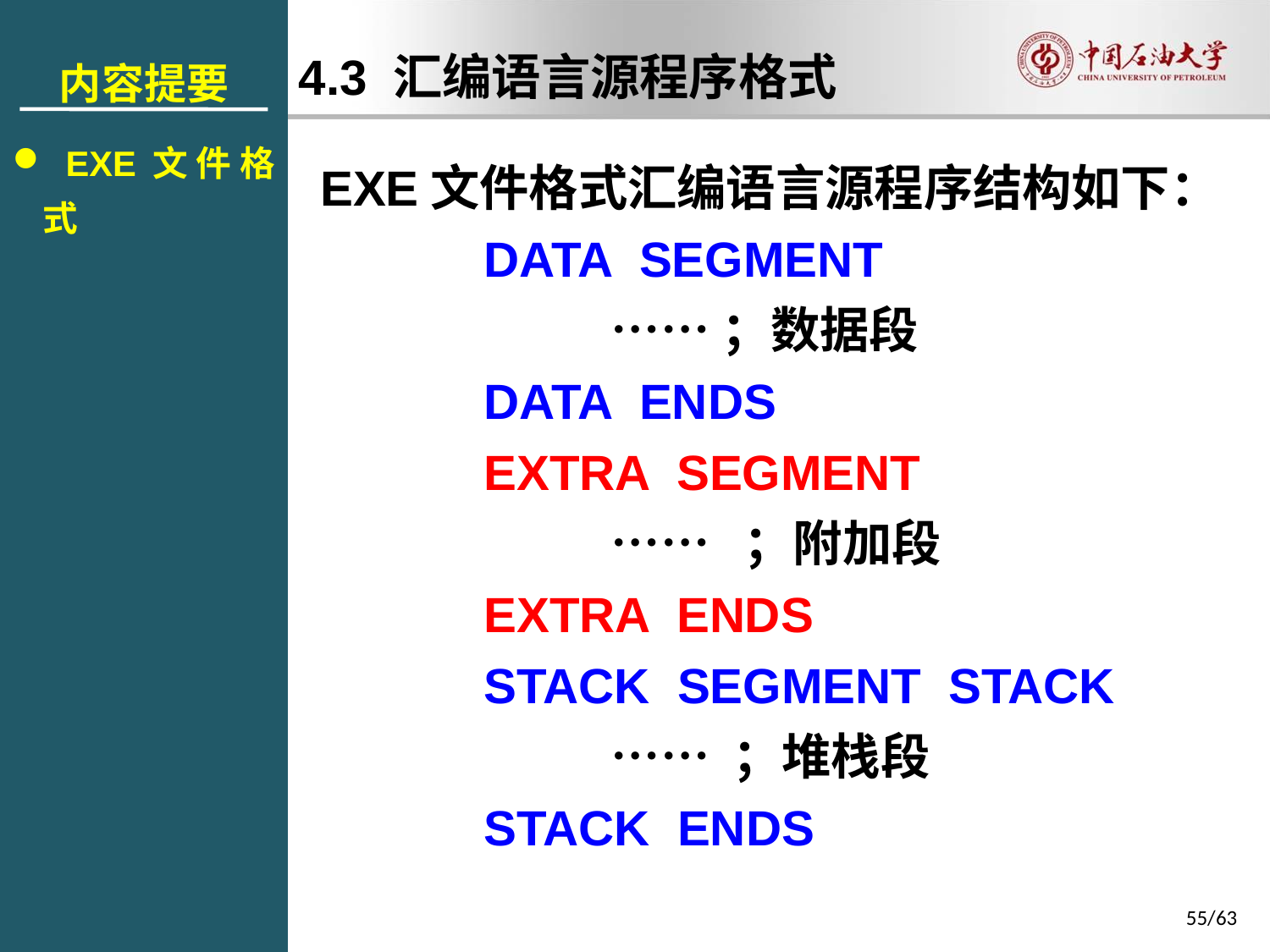

内容提要
 EXE文件格式
4.3 汇编语言源程序格式
EXE文件格式汇编语言源程序结构如下：
		DATA  SEGMENT
			……；数据段
		DATA  ENDS
		EXTRA  SEGMENT
			……  ；附加段
		EXTRA  ENDS
		STACK  SEGMENT  STACK
			…… ；堆栈段
		STACK  ENDS
55/63